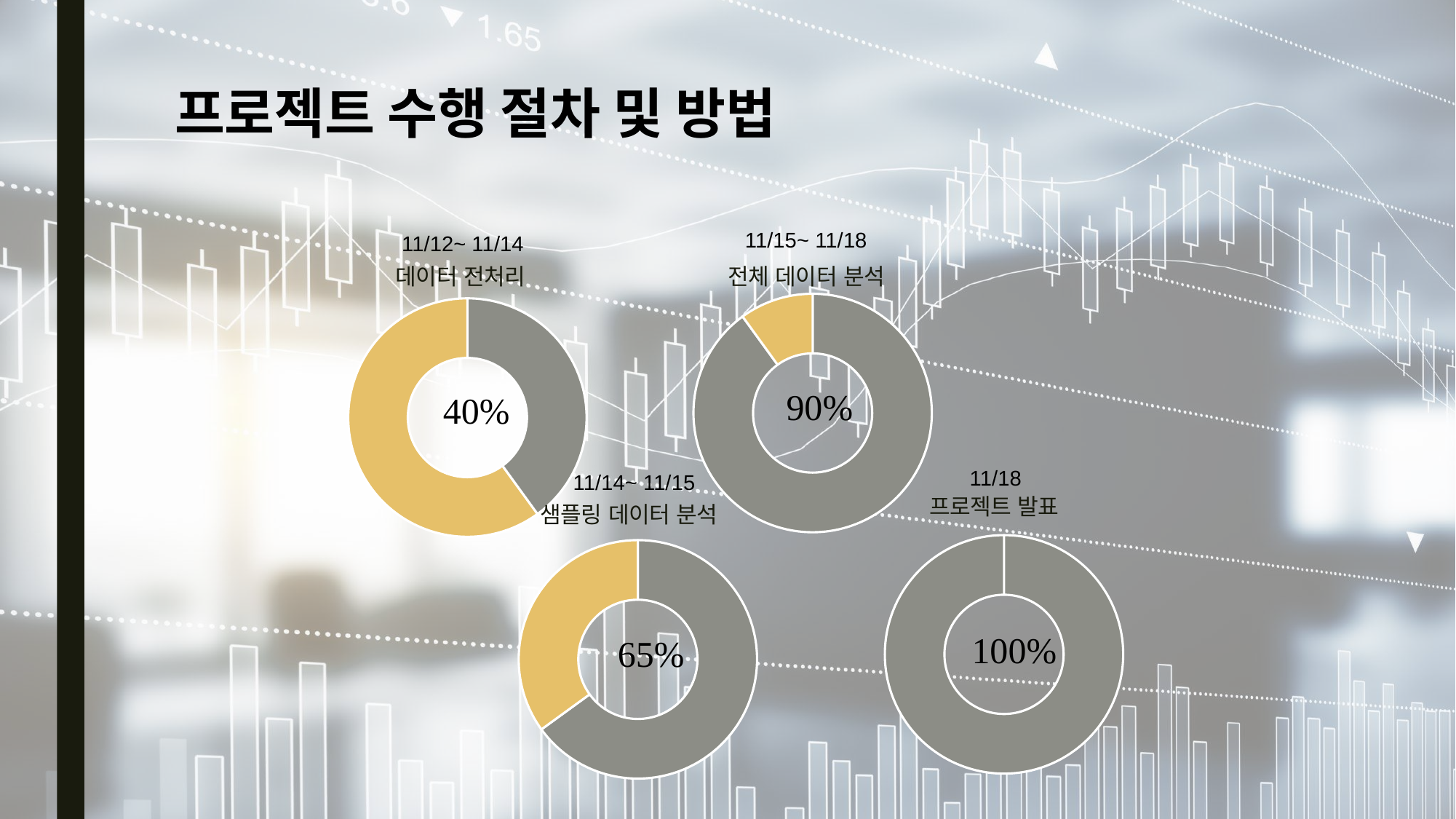

# 프로젝트 수행 절차 및 방법
11/15~ 11/18
11/12~ 11/14

### Chart: 전체 데이터 분석

| Category | 사전기획 |
|---|---|
| 1분기 | 0.9 |
| 2분기 | 0.1 |

### Chart: 데이터 전처리

| Category | 텍스트 변환 |
|---|---|
| 1분기 | 0.4 |
| 2분기 | 0.6 |
11/18
11/14~ 11/15

### Chart: 프로젝트 발표

| Category | 사전기획 |
|---|---|
| 1분기 | 1.0 |
| 2분기 | 0.0 |

### Chart: 샘플링 데이터 분석

| Category | 열1 |
|---|---|
| 1분기 | 0.65 |
| 2분기 | 0.35 |